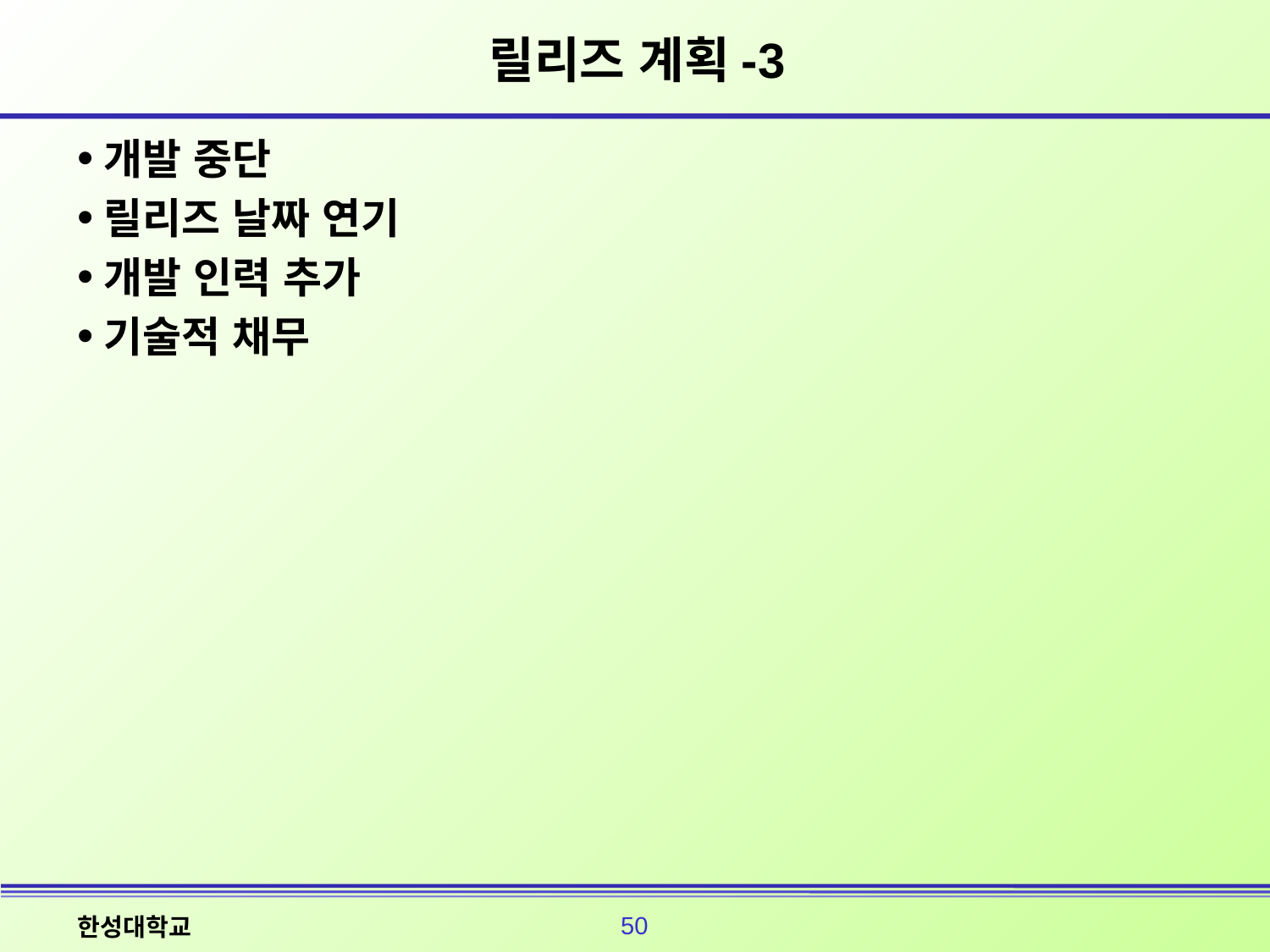

# 릴리즈 계획-3
개발 중단
릴리즈 날짜 연기
개발 인력 추가
기술적 채무